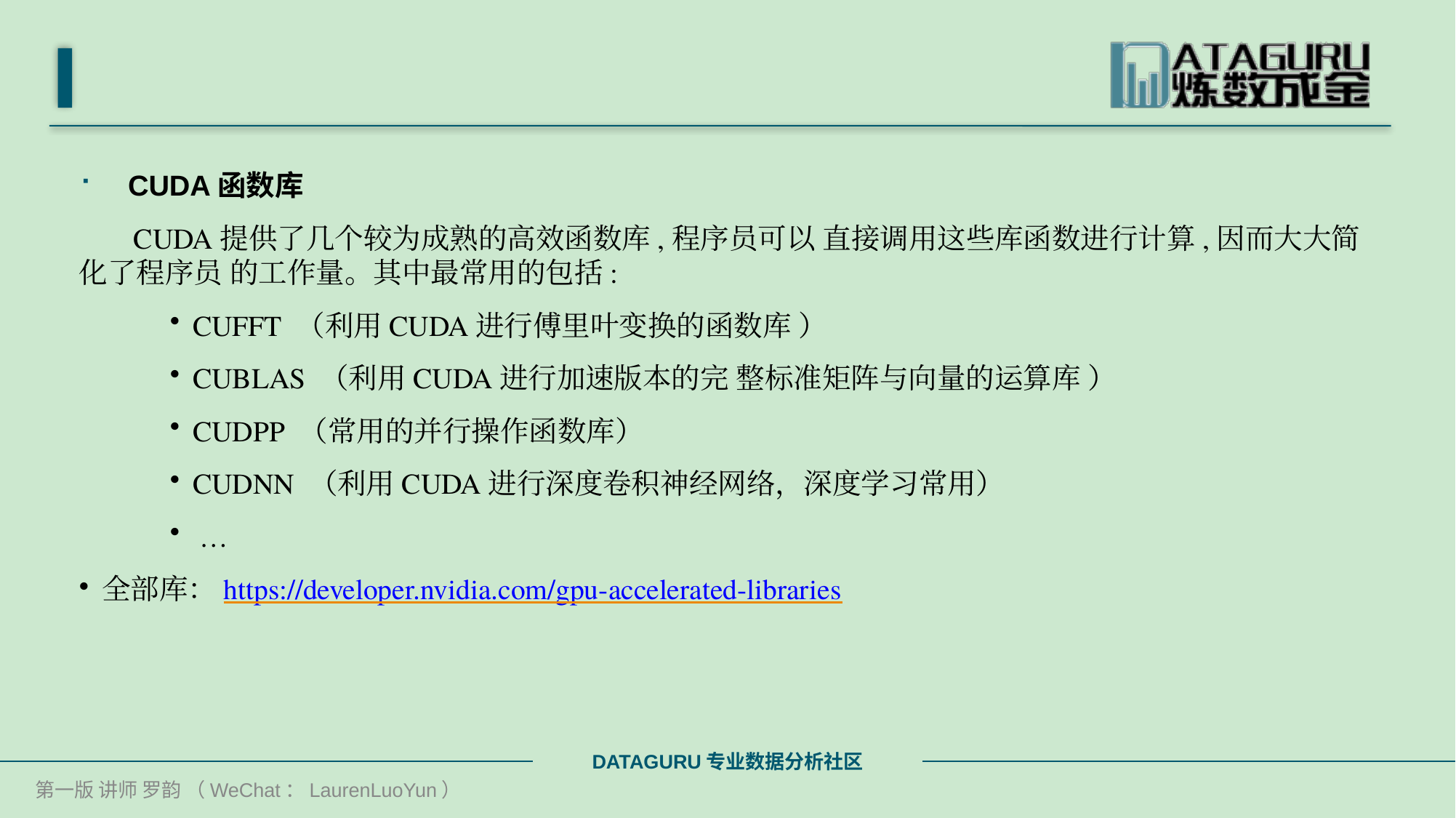

#
CUDA函数库
CUDA提供了几个较为成熟的高效函数库,程序员可以 直接调用这些库函数进行计算,因而大大简化了程序员 的工作量。其中最常用的包括:
CUFFT （利用CUDA进行傅里叶变换的函数库 ）
CUBLAS （利用CUDA进行加速版本的完 整标准矩阵与向量的运算库 ）
CUDPP （常用的并行操作函数库）
CUDNN （利用CUDA进行深度卷积神经网络，深度学习常用）
 …
全部库：https://developer.nvidia.com/gpu-accelerated-libraries